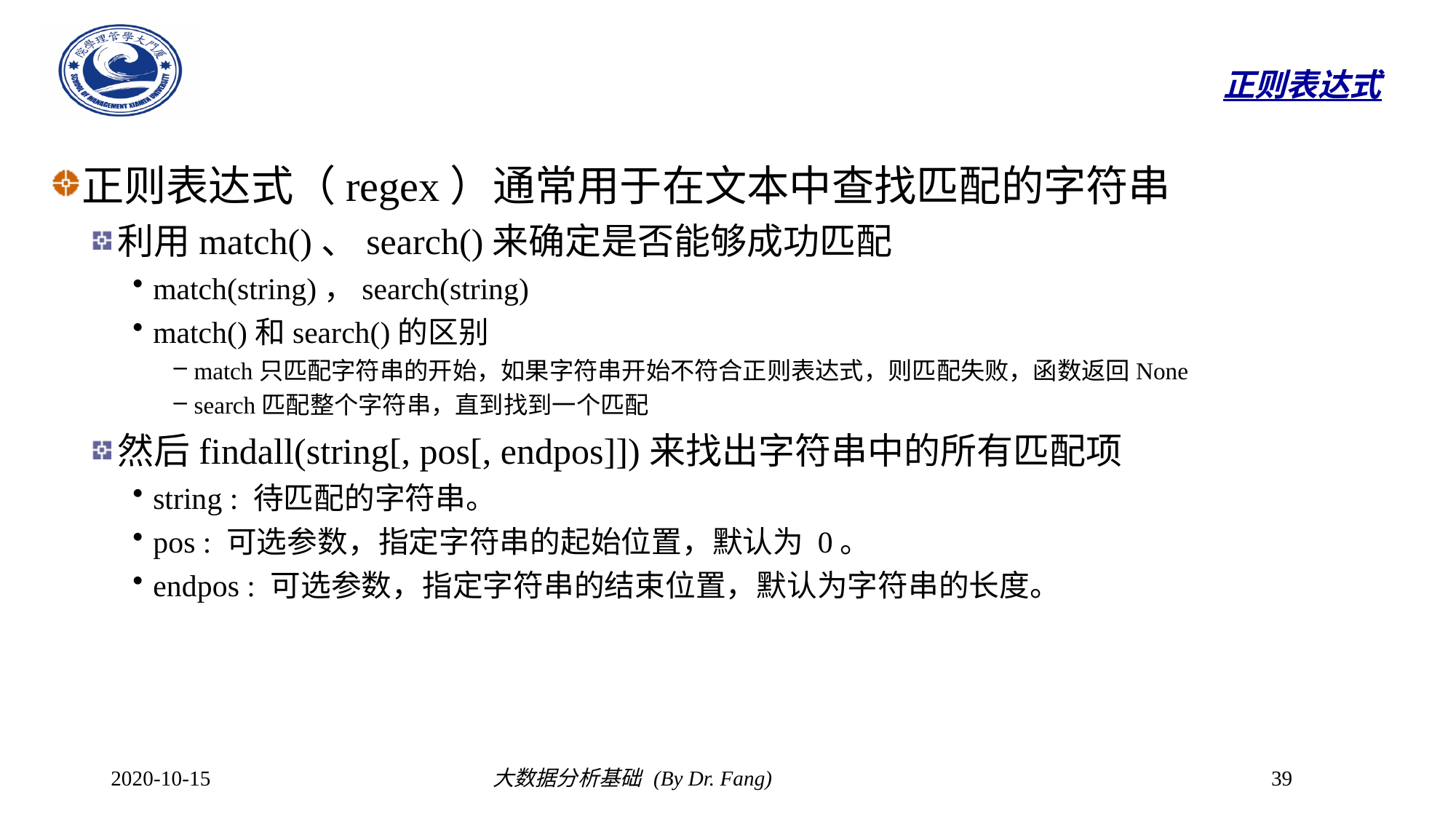

# 正则表达式
正则表达式（regex）通常用于在文本中查找匹配的字符串
利用match()、search()来确定是否能够成功匹配
match(string)，search(string)
match()和search()的区别
match只匹配字符串的开始，如果字符串开始不符合正则表达式，则匹配失败，函数返回None
search匹配整个字符串，直到找到一个匹配
然后findall(string[, pos[, endpos]])来找出字符串中的所有匹配项
string : 待匹配的字符串。
pos : 可选参数，指定字符串的起始位置，默认为 0。
endpos : 可选参数，指定字符串的结束位置，默认为字符串的长度。
2020-10-15
大数据分析基础 (By Dr. Fang)
39